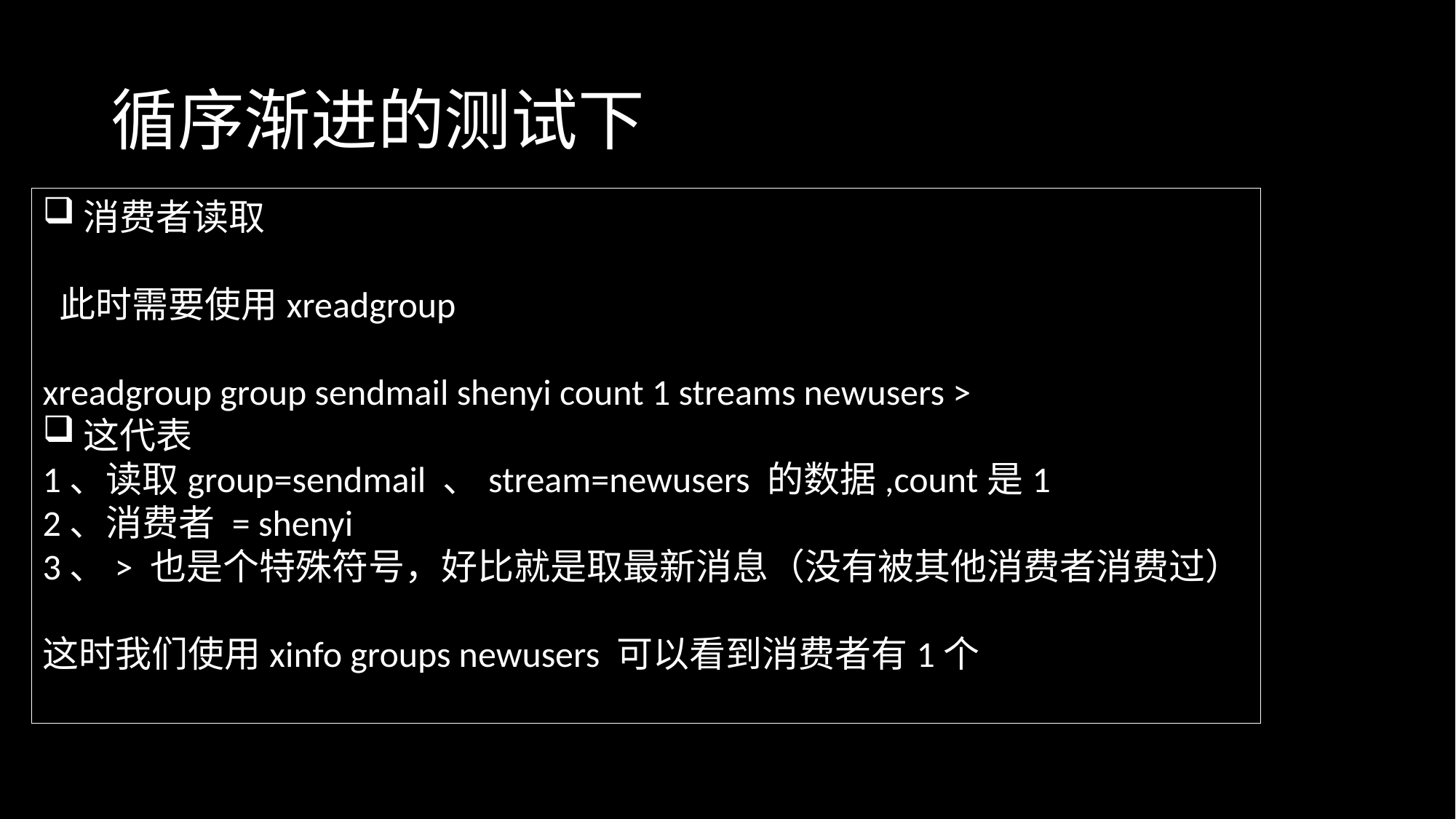

# 循序渐进的测试下
消费者读取

 此时需要使用xreadgroup

xreadgroup group sendmail shenyi count 1 streams newusers >
这代表
1、读取group=sendmail 、stream=newusers 的数据,count是1
2、消费者 = shenyi
3、> 也是个特殊符号，好比就是取最新消息（没有被其他消费者消费过）

这时我们使用xinfo groups newusers 可以看到消费者有1个